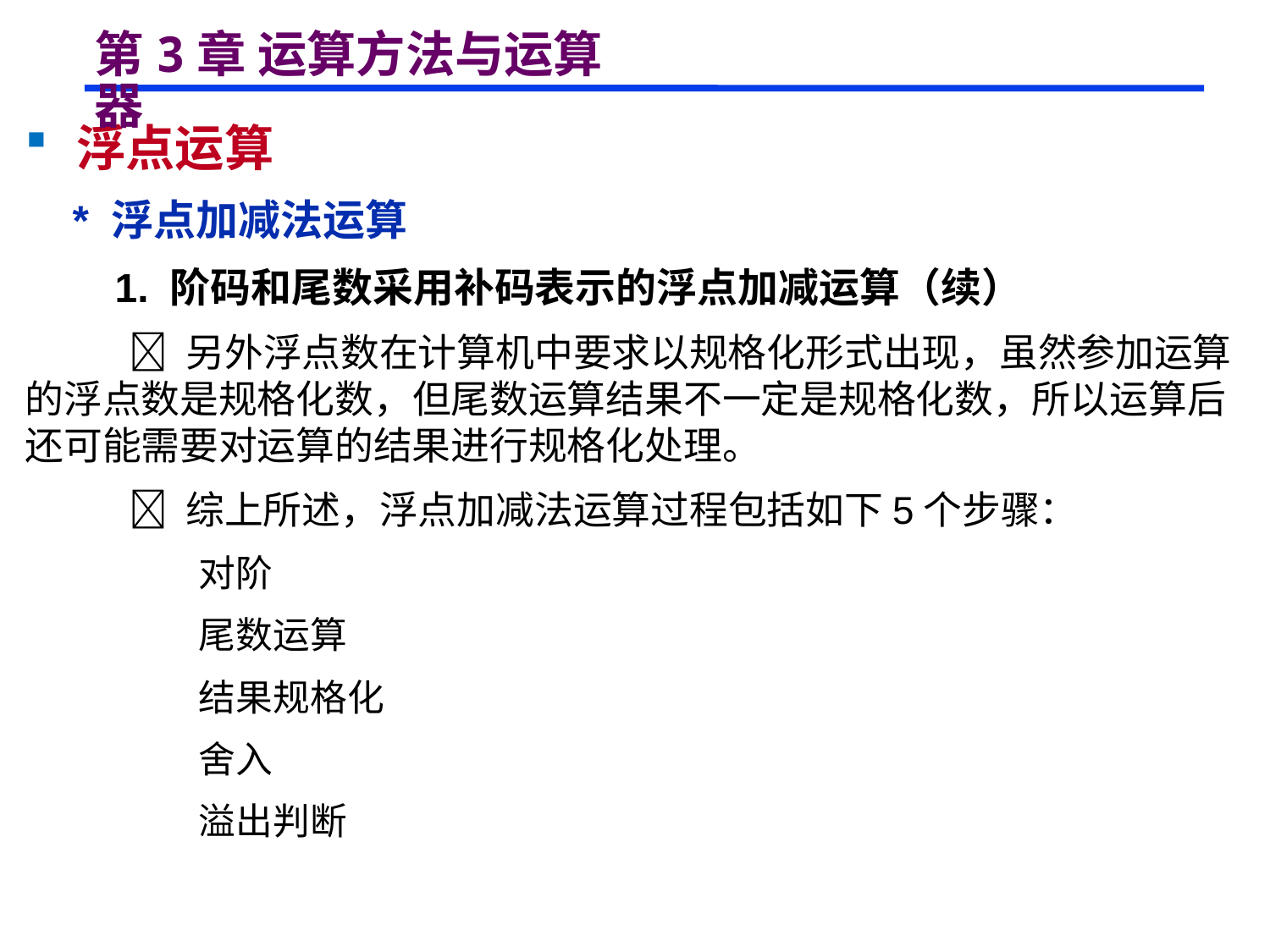

# 第3章 运算方法与运算器
 浮点运算
    * 浮点加减法运算
        1. 阶码和尾数采用补码表示的浮点加减运算（续）
            • 另外浮点数在计算机中要求以规格化形式出现，虽然参加运算的浮点数是规格化数，但尾数运算结果不一定是规格化数，所以运算后还可能需要对运算的结果进行规格化处理。
            • 综上所述，浮点加减法运算过程包括如下5个步骤：
                    对阶
                    尾数运算
                    结果规格化
                    舍入
                    溢出判断